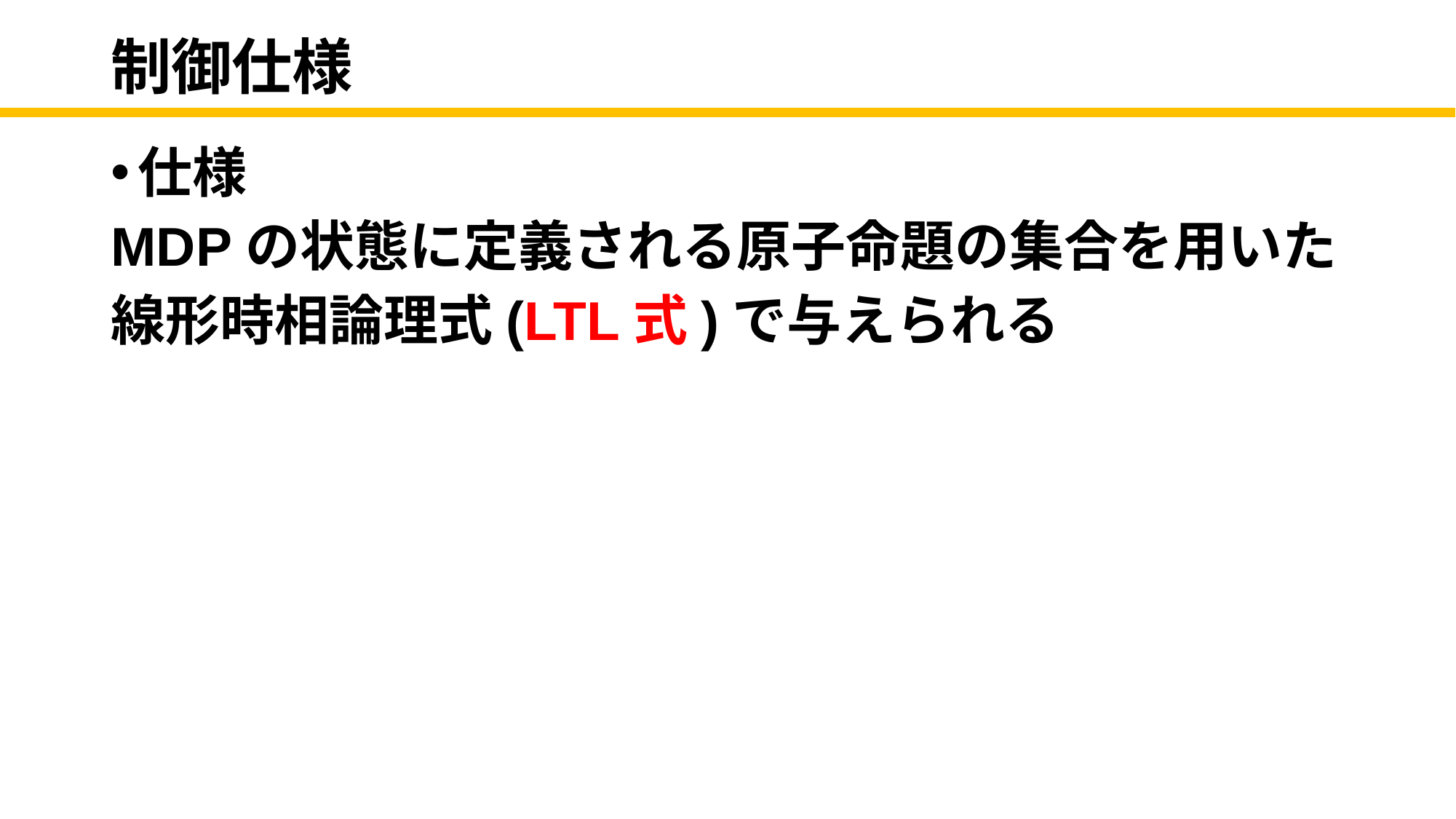

# 制御仕様
仕様
MDPの状態に定義される原子命題の集合を用いた
線形時相論理式(LTL式)で与えられる